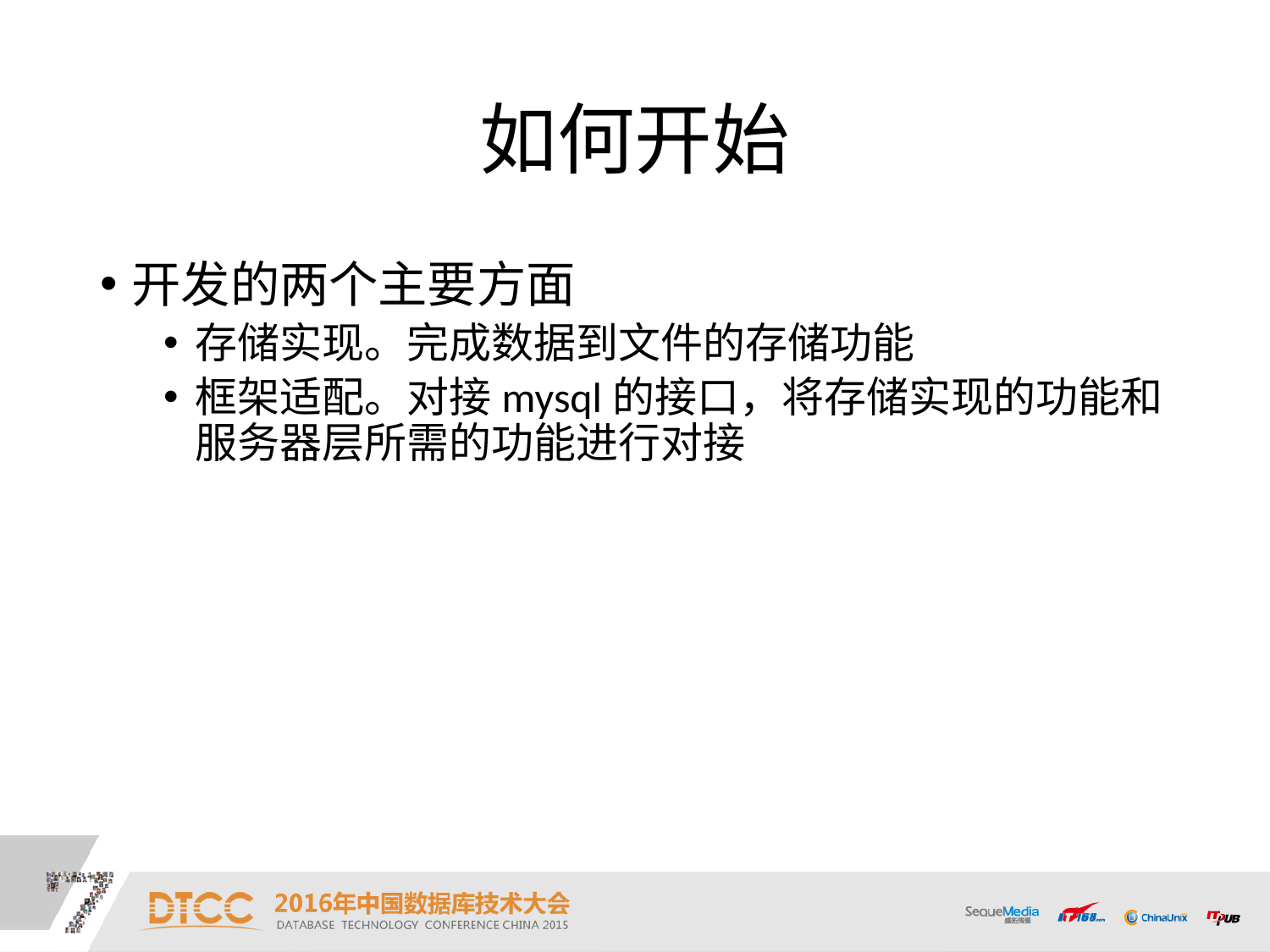

# 如何开始
开发的两个主要方面
存储实现。完成数据到文件的存储功能
框架适配。对接mysql的接口，将存储实现的功能和服务器层所需的功能进行对接